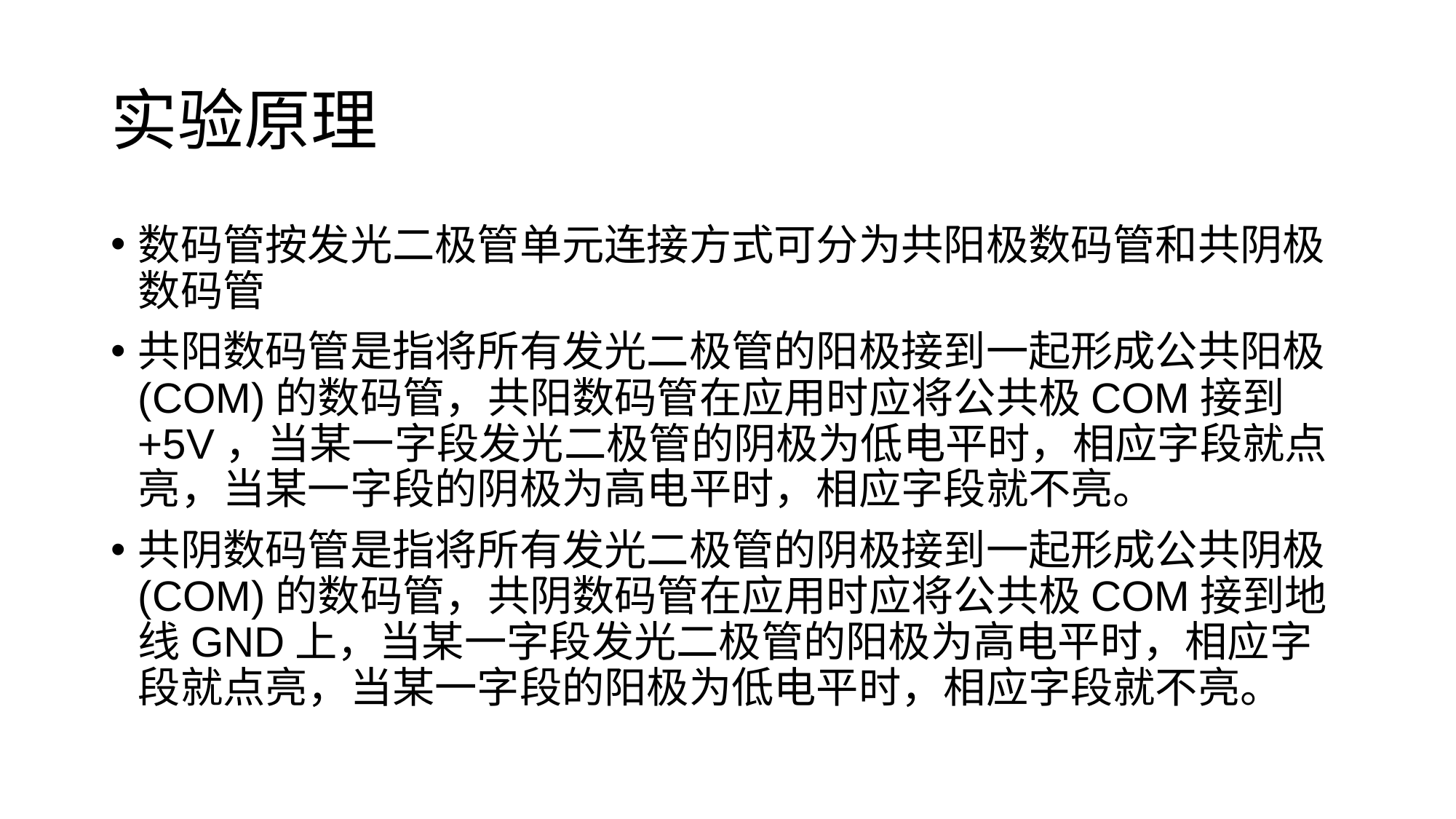

# 实验原理
数码管按发光二极管单元连接方式可分为共阳极数码管和共阴极数码管
共阳数码管是指将所有发光二极管的阳极接到一起形成公共阳极(COM)的数码管，共阳数码管在应用时应将公共极COM接到+5V，当某一字段发光二极管的阴极为低电平时，相应字段就点亮，当某一字段的阴极为高电平时，相应字段就不亮。
共阴数码管是指将所有发光二极管的阴极接到一起形成公共阴极(COM)的数码管，共阴数码管在应用时应将公共极COM接到地线GND上，当某一字段发光二极管的阳极为高电平时，相应字段就点亮，当某一字段的阳极为低电平时，相应字段就不亮。